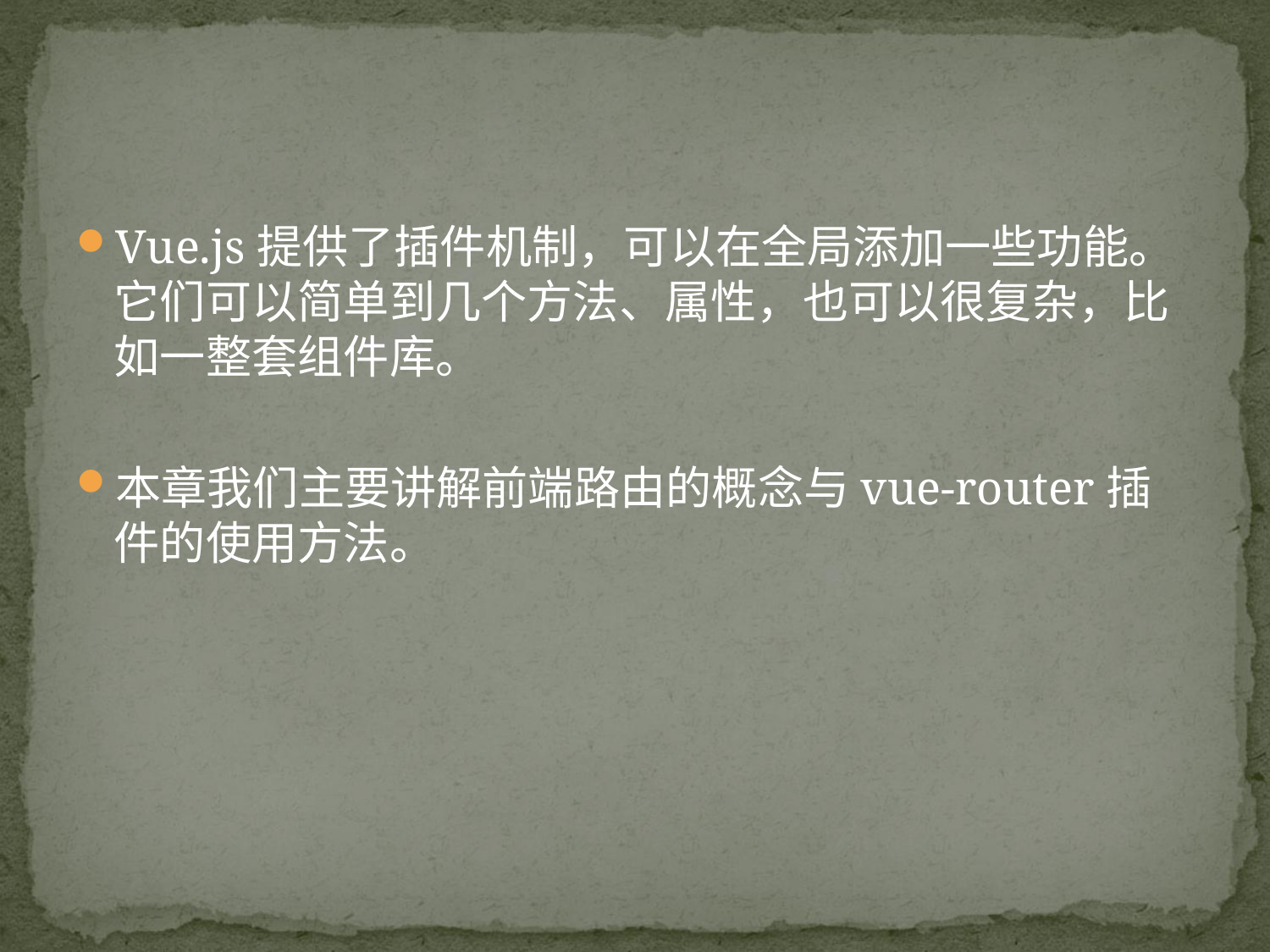

#
Vue.js提供了插件机制，可以在全局添加一些功能。它们可以简单到几个方法、属性，也可以很复杂，比如一整套组件库。

本章我们主要讲解前端路由的概念与vue-router插件的使用方法。